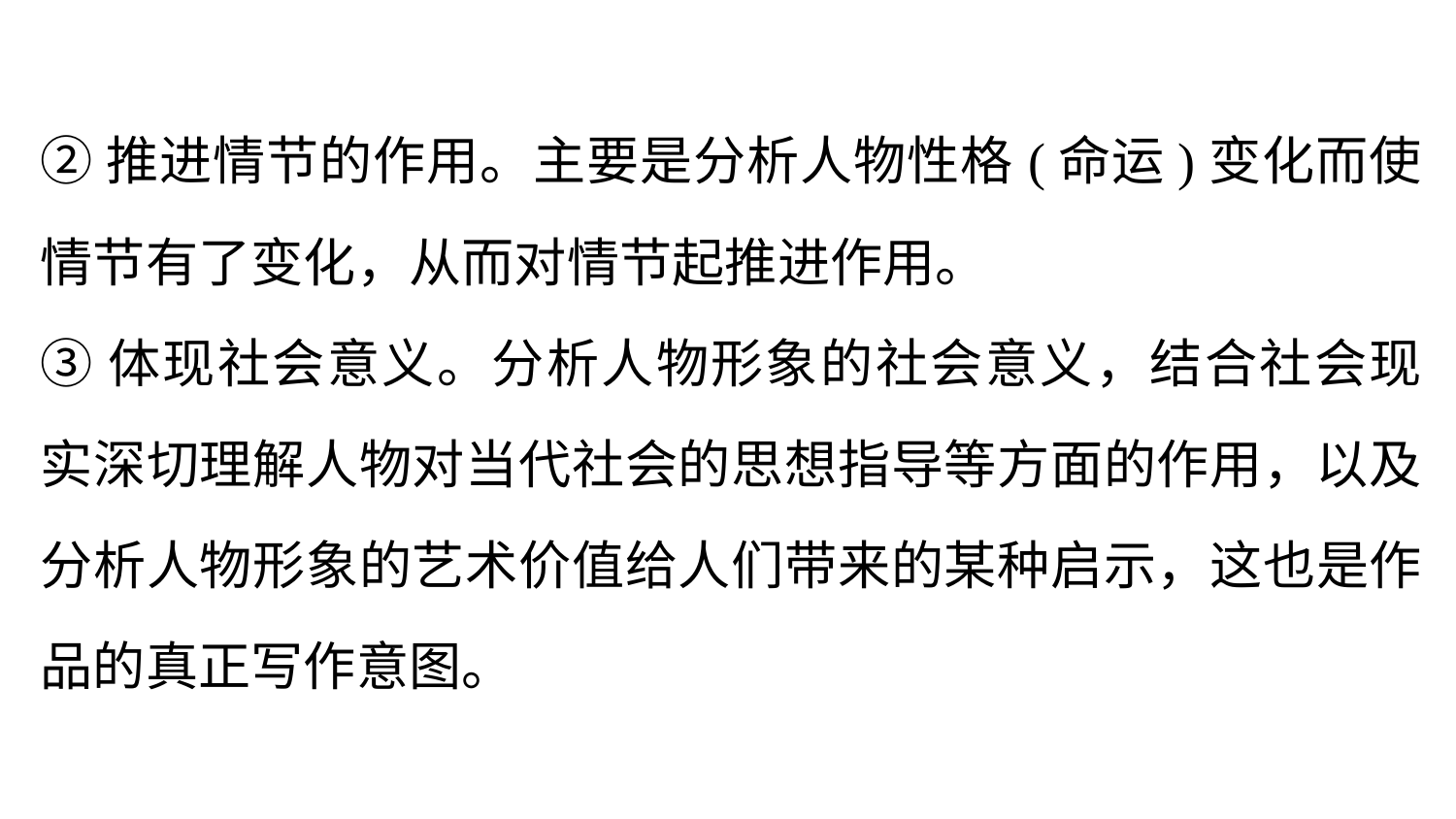

②推进情节的作用。主要是分析人物性格(命运)变化而使情节有了变化，从而对情节起推进作用。
③体现社会意义。分析人物形象的社会意义，结合社会现实深切理解人物对当代社会的思想指导等方面的作用，以及分析人物形象的艺术价值给人们带来的某种启示，这也是作品的真正写作意图。